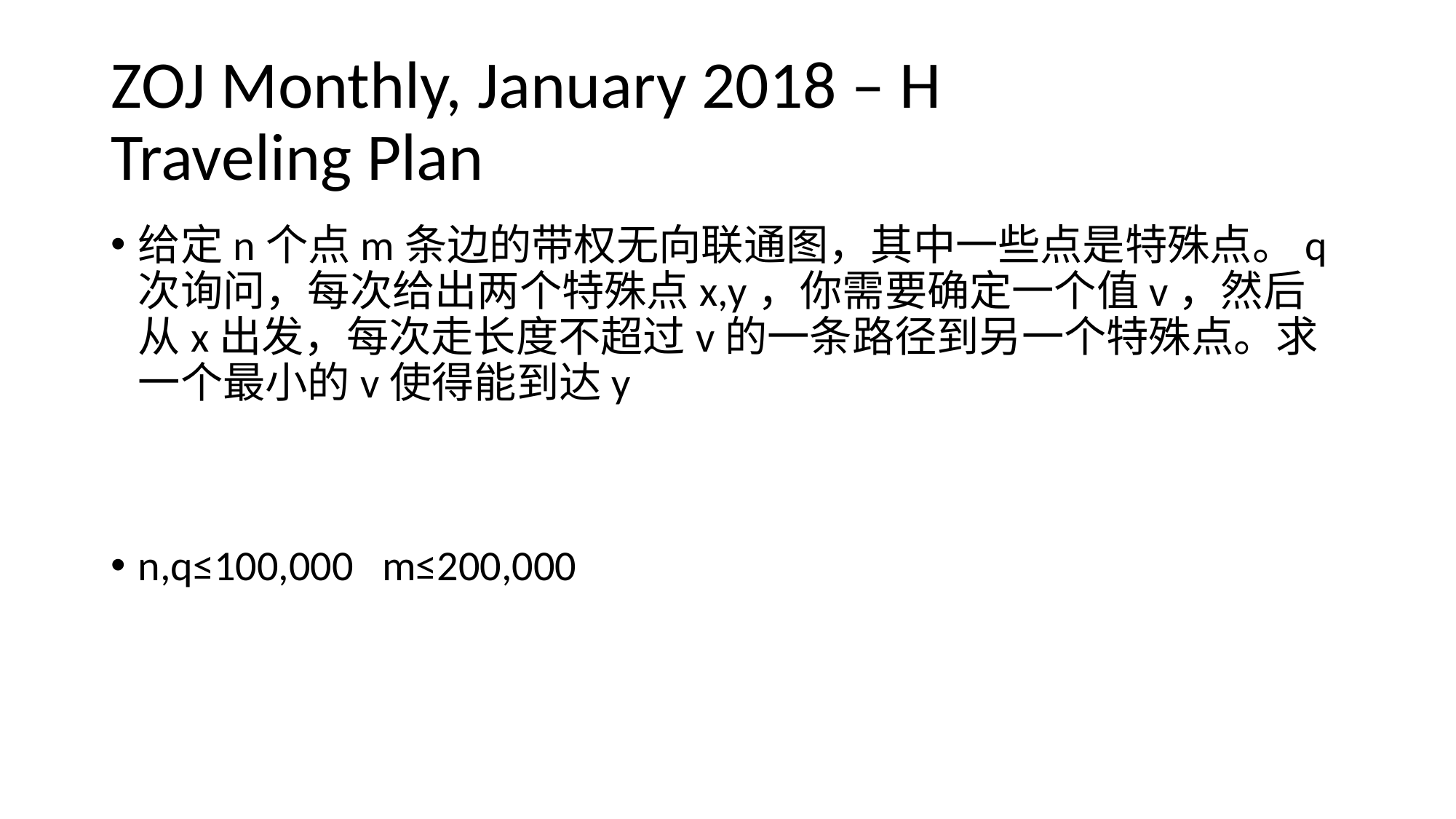

# ZOJ Monthly, January 2018 – H Traveling Plan
给定n个点m条边的带权无向联通图，其中一些点是特殊点。q次询问，每次给出两个特殊点x,y，你需要确定一个值v，然后从x出发，每次走长度不超过v的一条路径到另一个特殊点。求一个最小的v使得能到达y

n,q≤100,000   m≤200,000